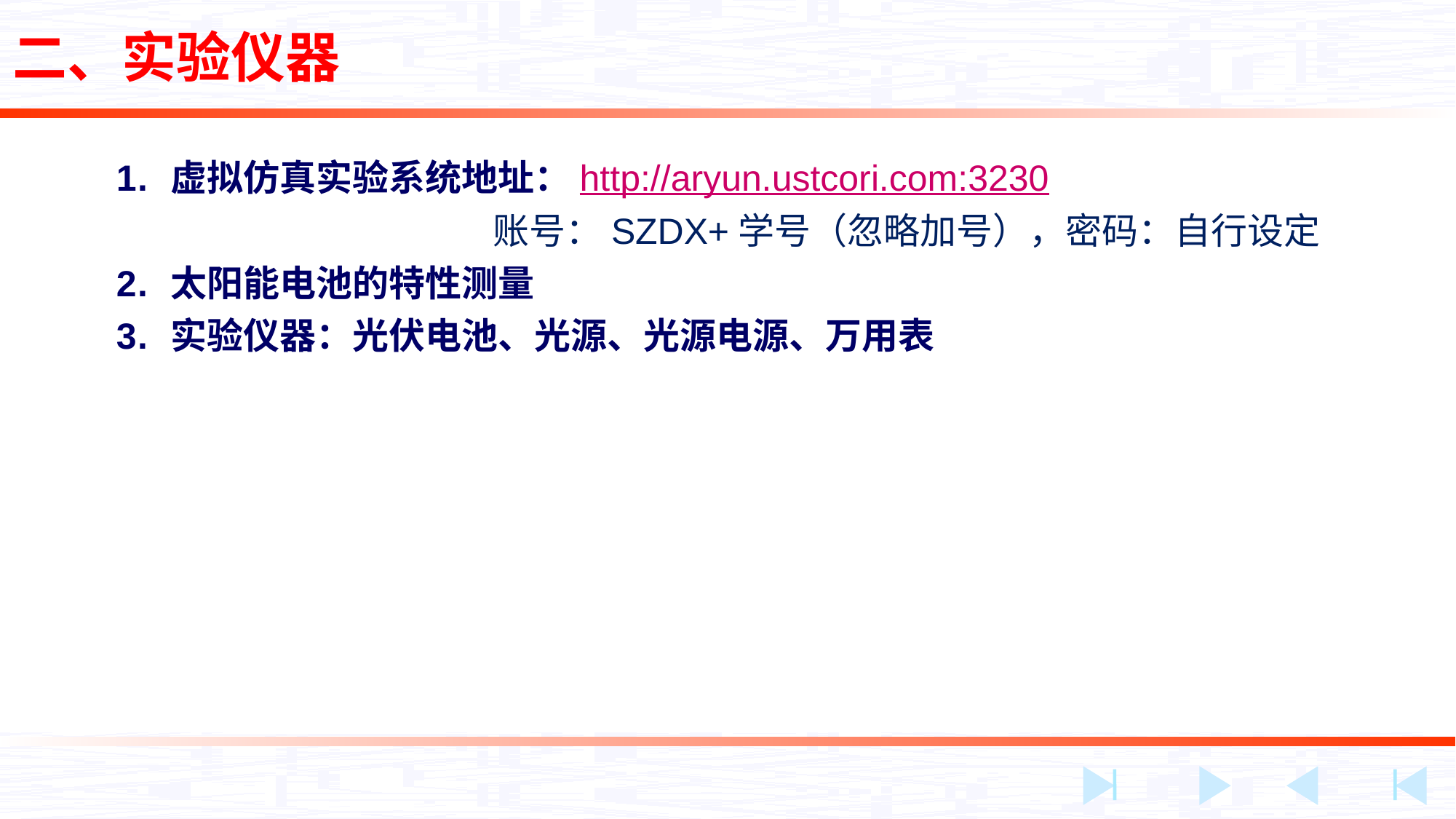

二、实验仪器
虚拟仿真实验系统地址：http://aryun.ustcori.com:3230
                                             账号：SZDX+学号（忽略加号），密码：自行设定
太阳能电池的特性测量
实验仪器：光伏电池、光源、光源电源、万用表